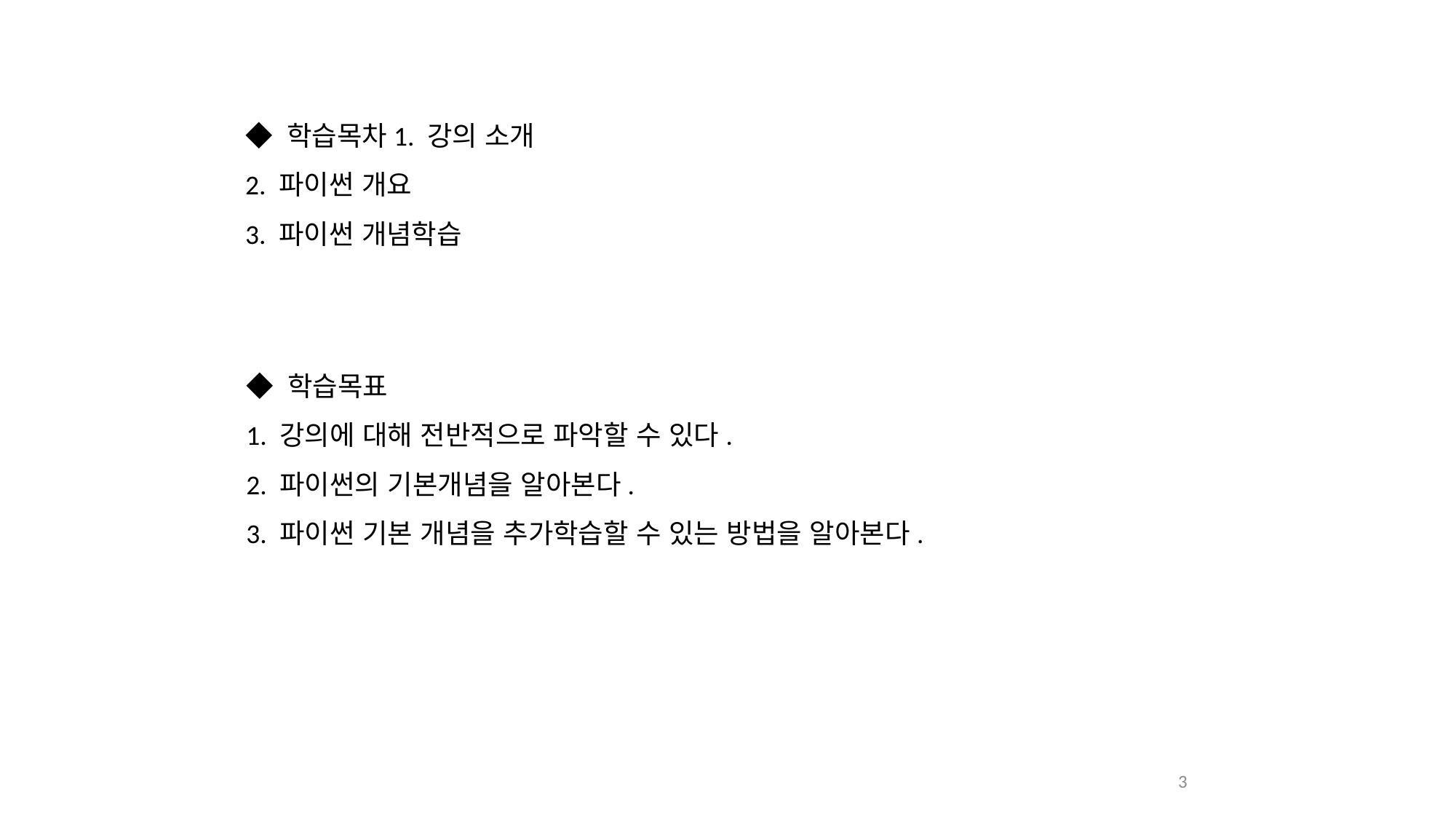

◆ 학습목차1. 강의 소개
2. 파이썬 개요
3. 파이썬 개념학습
◆ 학습목표
1. 강의에 대해 전반적으로 파악할 수 있다.
2. 파이썬의 기본개념을 알아본다.
3. 파이썬 기본 개념을 추가학습할 수 있는 방법을 알아본다.
3